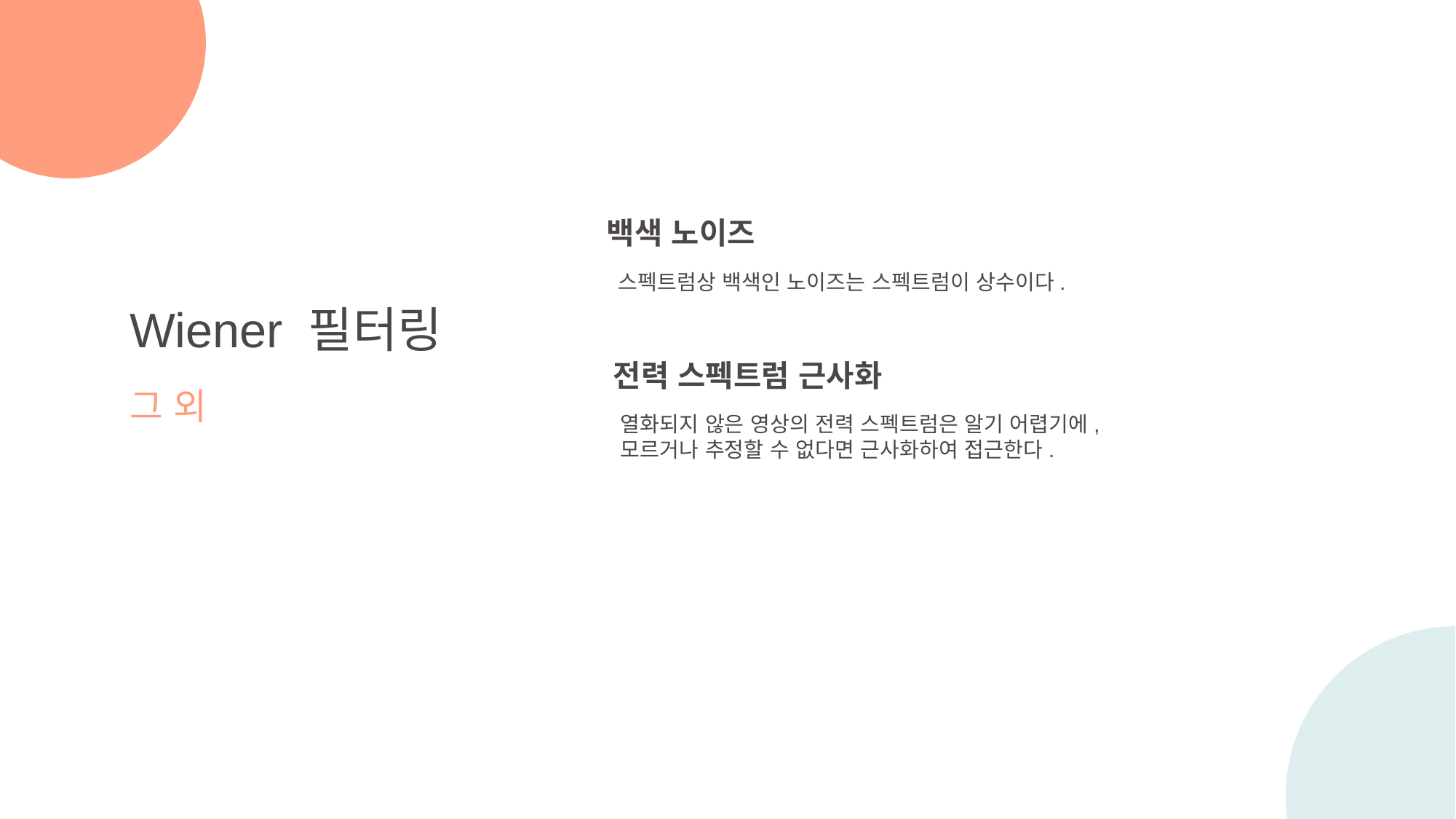

백색 노이즈
스펙트럼상 백색인 노이즈는 스펙트럼이 상수이다.
Wiener 필터링
그 외
전력 스펙트럼 근사화
열화되지 않은 영상의 전력 스펙트럼은 알기 어렵기에,
모르거나 추정할 수 없다면 근사화하여 접근한다.